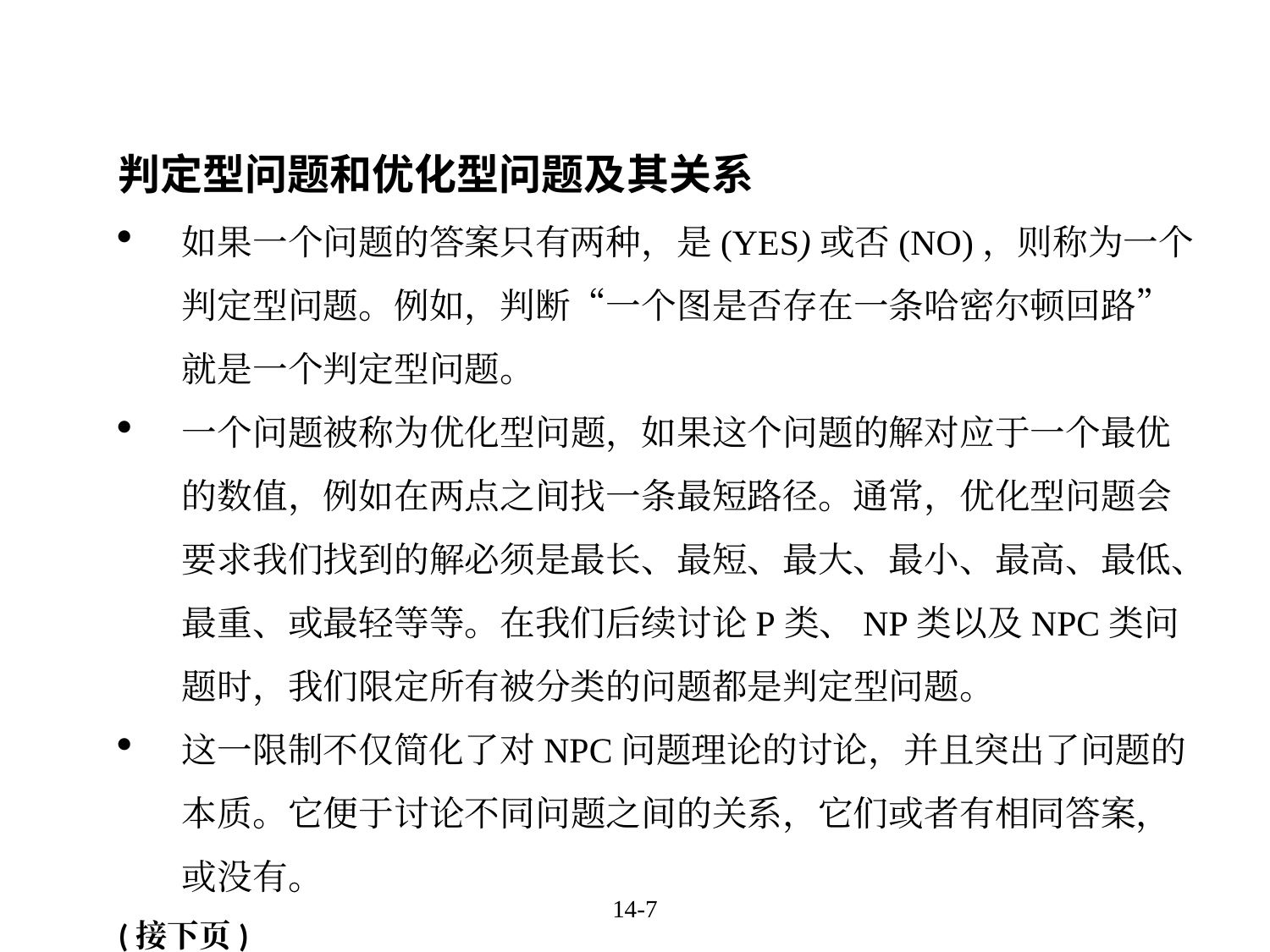

判定型问题和优化型问题及其关系
如果一个问题的答案只有两种，是(yes)或否(no)，则称为一个判定型问题。例如，判断“一个图是否存在一条哈密尔顿回路”就是一个判定型问题。
一个问题被称为优化型问题，如果这个问题的解对应于一个最优的数值，例如在两点之间找一条最短路径。通常，优化型问题会要求我们找到的解必须是最长、最短、最大、最小、最高、最低、最重、或最轻等等。在我们后续讨论P类、NP类以及NPC类问题时，我们限定所有被分类的问题都是判定型问题。
这一限制不仅简化了对NPC问题理论的讨论，并且突出了问题的本质。它便于讨论不同问题之间的关系，它们或者有相同答案，或没有。
(接下页)
14-7